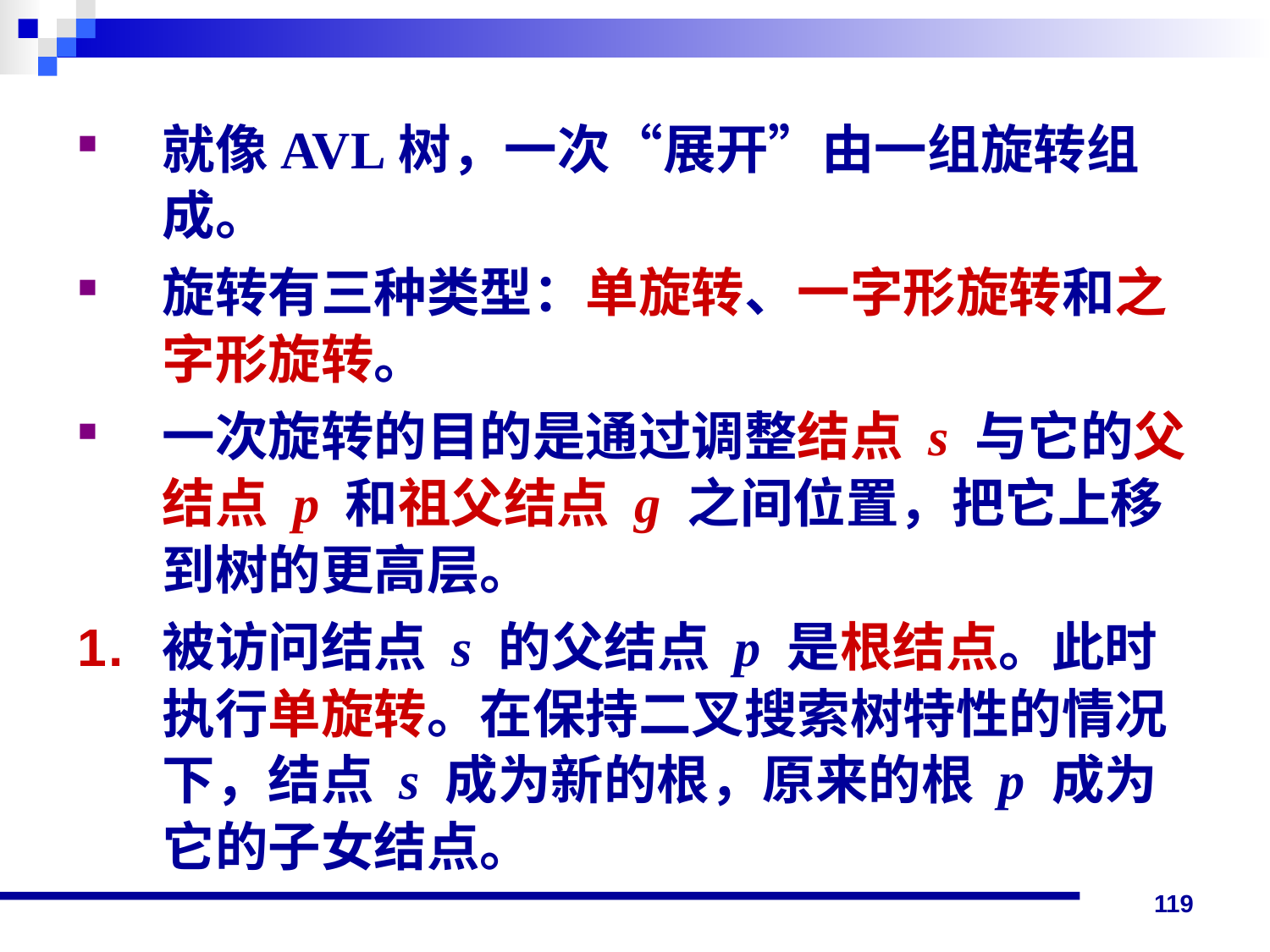

就像AVL树，一次“展开”由一组旋转组成。
旋转有三种类型：单旋转、一字形旋转和之字形旋转。
一次旋转的目的是通过调整结点 s 与它的父结点 p 和祖父结点 g 之间位置，把它上移到树的更高层。
被访问结点 s 的父结点 p 是根结点。此时执行单旋转。在保持二叉搜索树特性的情况下，结点 s 成为新的根，原来的根 p 成为它的子女结点。
119